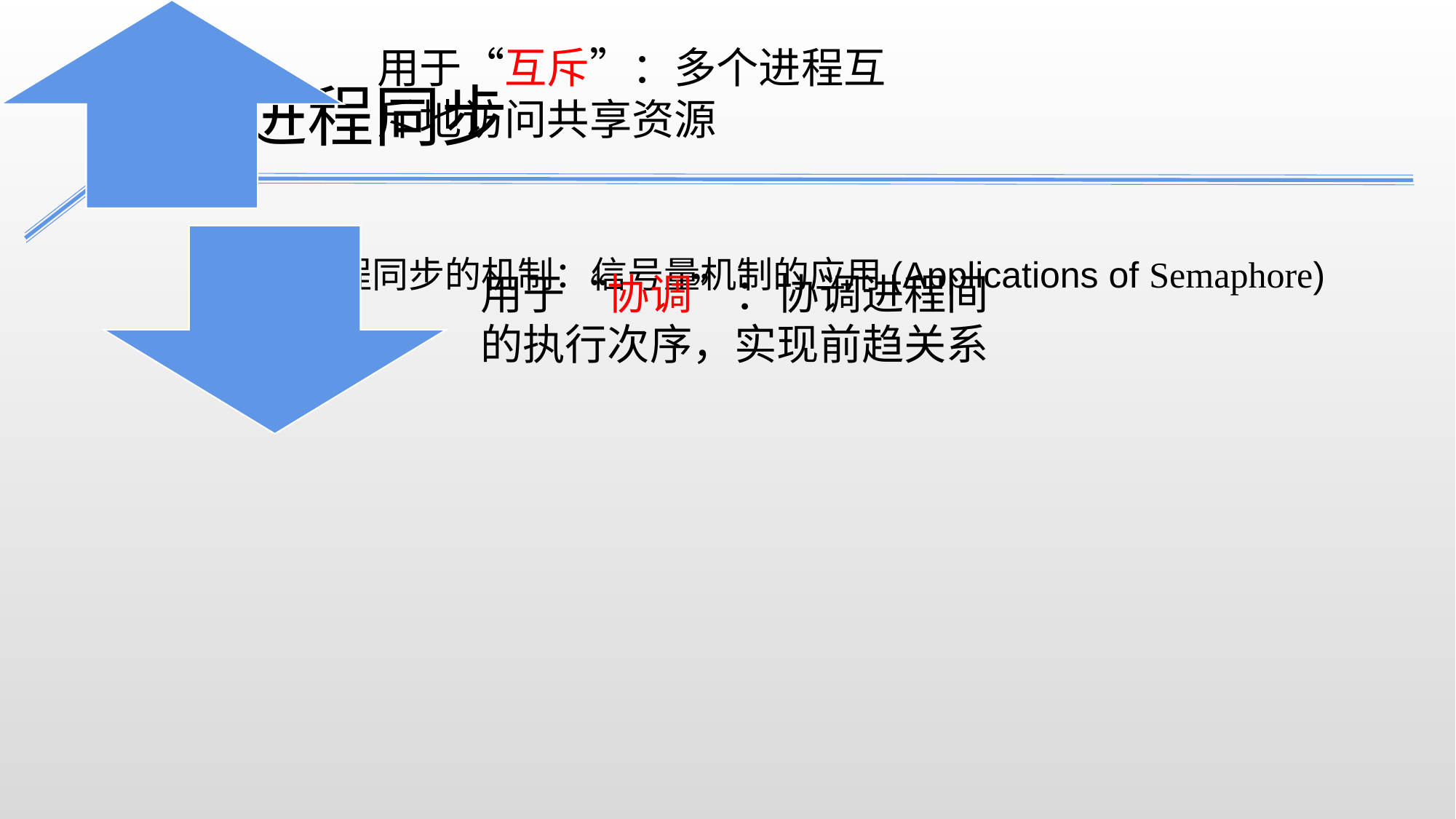

2.4 进程同步
2.4.2进程同步的机制：信号量机制的应用(Applications of Semaphore)
用于“互斥”：多个进程互斥地访问共享资源
用于“协调”：协调进程间的执行次序，实现前趋关系